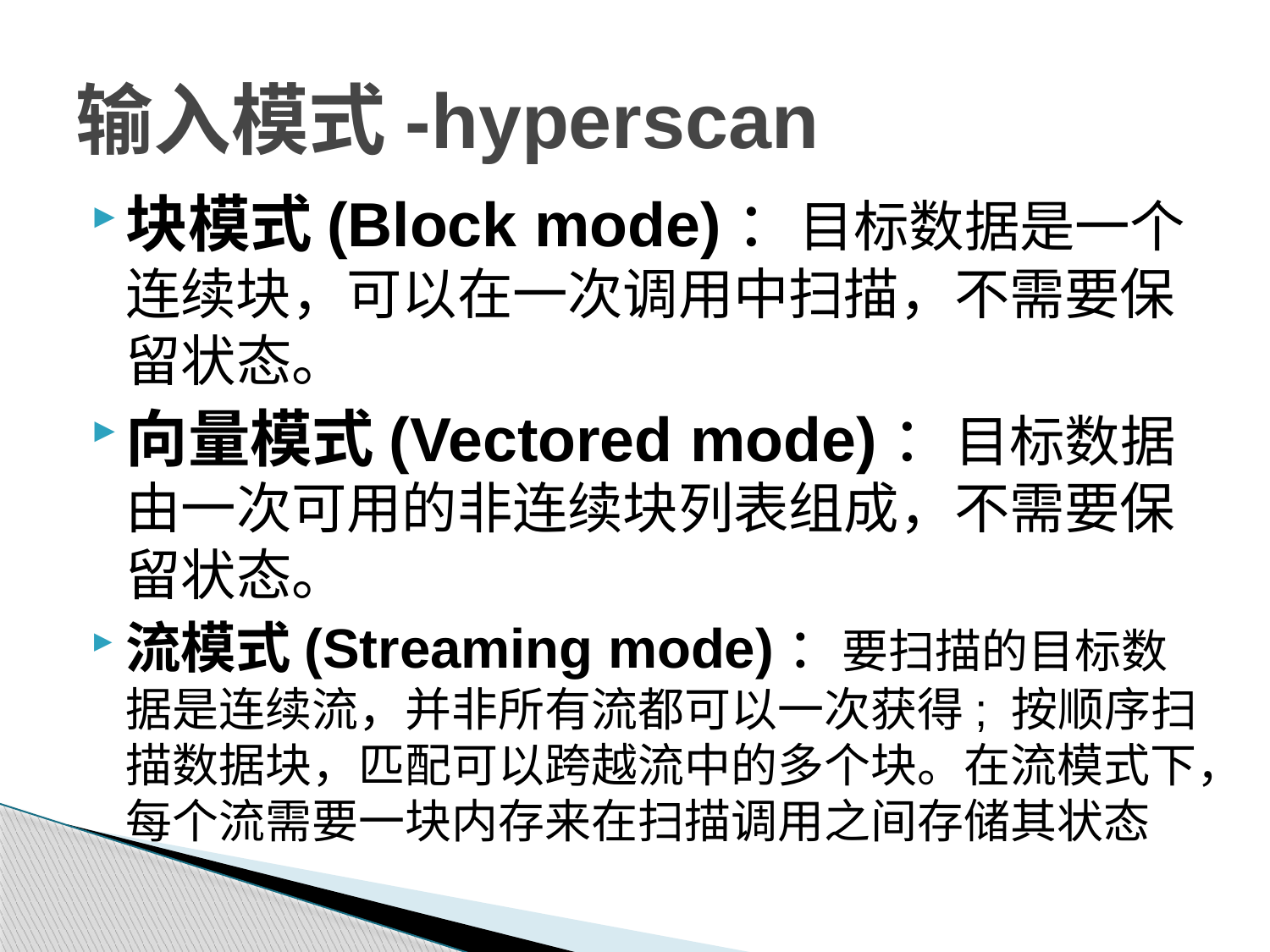

# 输入模式-hyperscan
块模式(Block mode)：目标数据是一个连续块，可以在一次调用中扫描，不需要保留状态。
向量模式(Vectored mode)：目标数据由一次可用的非连续块列表组成，不需要保留状态。
流模式(Streaming mode)：要扫描的目标数据是连续流，并非所有流都可以一次获得; 按顺序扫描数据块，匹配可以跨越流中的多个块。在流模式下，每个流需要一块内存来在扫描调用之间存储其状态